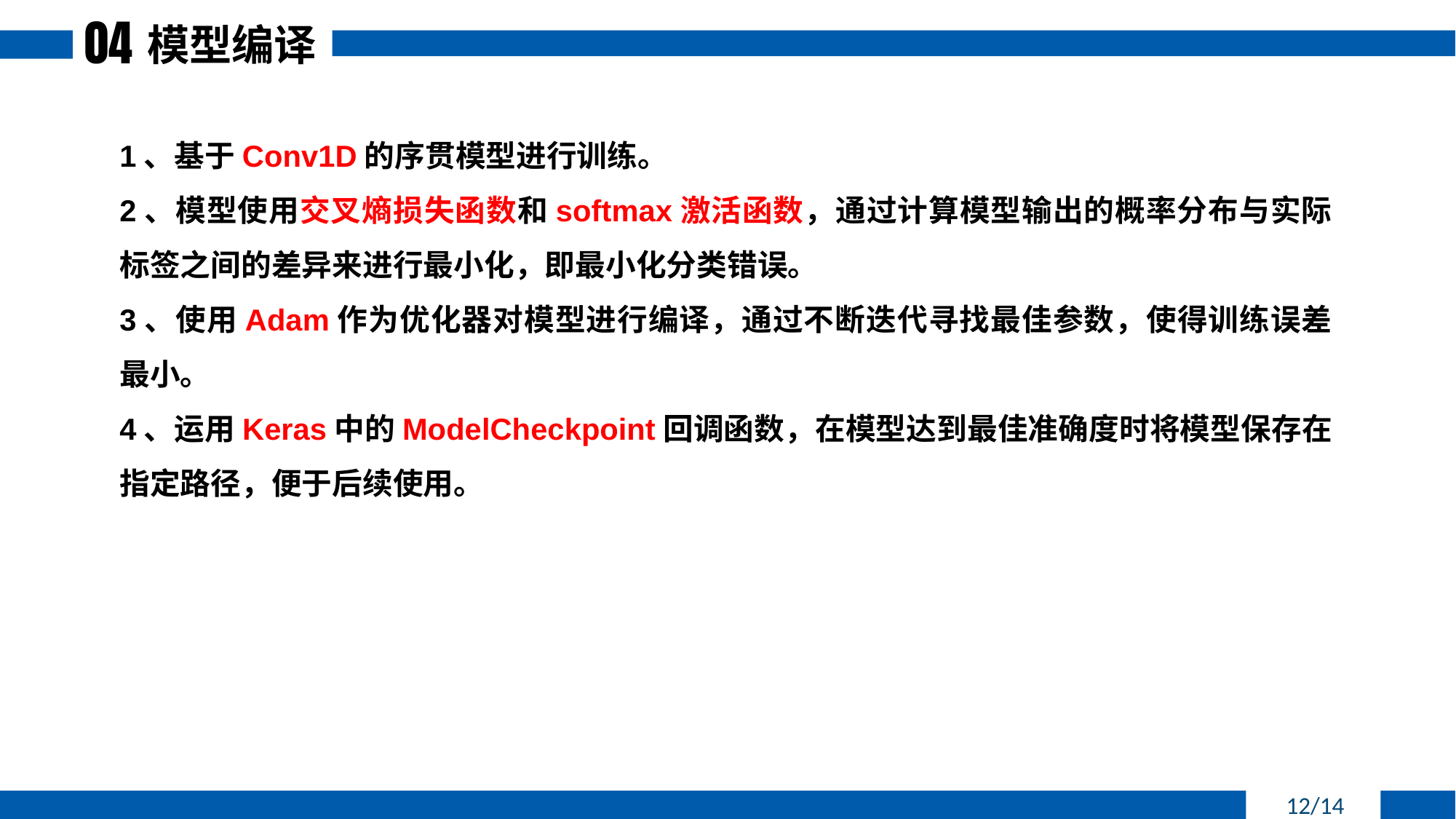

04
模型编译

1、基于Conv1D的序贯模型进行训练。
2、模型使用交叉熵损失函数和softmax激活函数，通过计算模型输出的概率分布与实际标签之间的差异来进行最小化，即最小化分类错误。
3、使用Adam作为优化器对模型进行编译，通过不断迭代寻找最佳参数，使得训练误差最小。
4、运用Keras中的ModelCheckpoint回调函数，在模型达到最佳准确度时将模型保存在指定路径，便于后续使用。
12/14